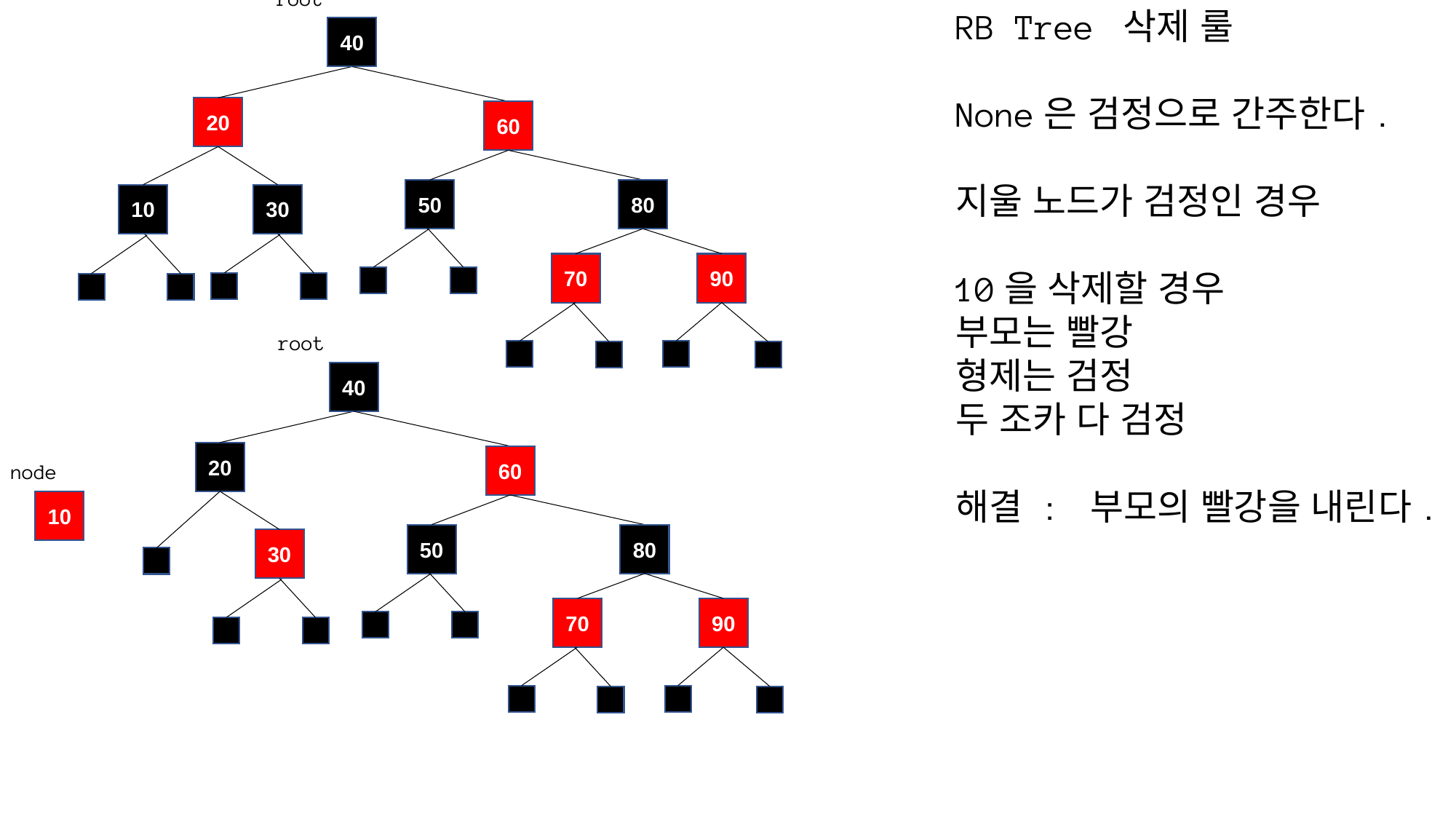

root
RB Tree 삭제 룰

None은 검정으로 간주한다.

지울 노드가 검정인 경우

10을 삭제할 경우
부모는 빨강
형제는 검정
두 조카 다 검정

해결 : 부모의 빨강을 내린다.

40
20
60
50
80
10
30
70
90

root

40
20
60
node
10
50
80
30

70
90